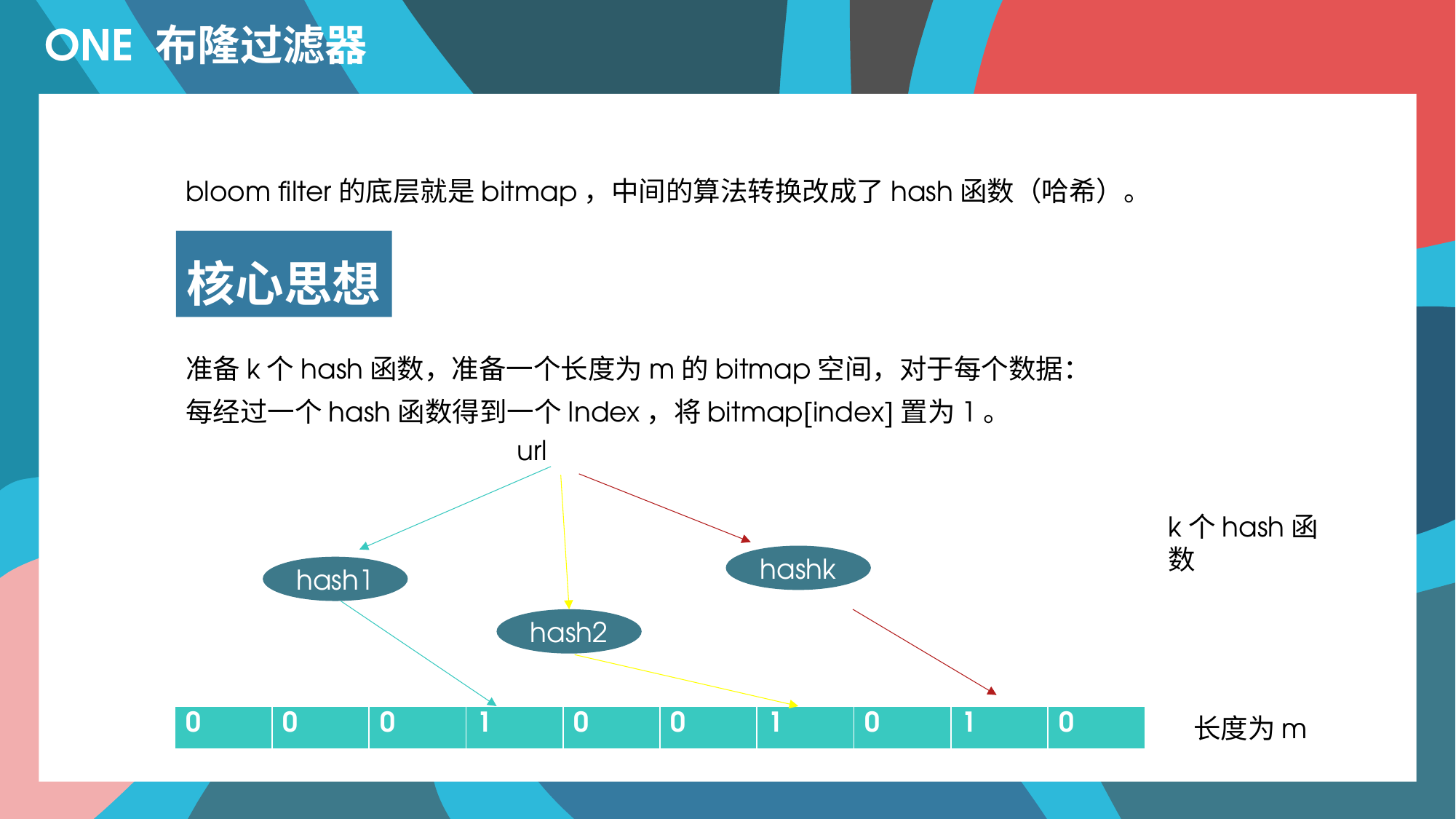

ONE 布隆过滤器
bloom filter的底层就是bitmap，中间的算法转换改成了hash函数（哈希）。
核心思想
准备k个hash函数，准备一个长度为m的bitmap空间，对于每个数据：
每经过一个hash函数得到一个Index，将bitmap[index]置为1。
url
k个hash函数
hashk
hash1
hash2
| 0 | 0 | 0 | 1 | 0 | 0 | 1 | 0 | 1 | 0 |
| --- | --- | --- | --- | --- | --- | --- | --- | --- | --- |
长度为m